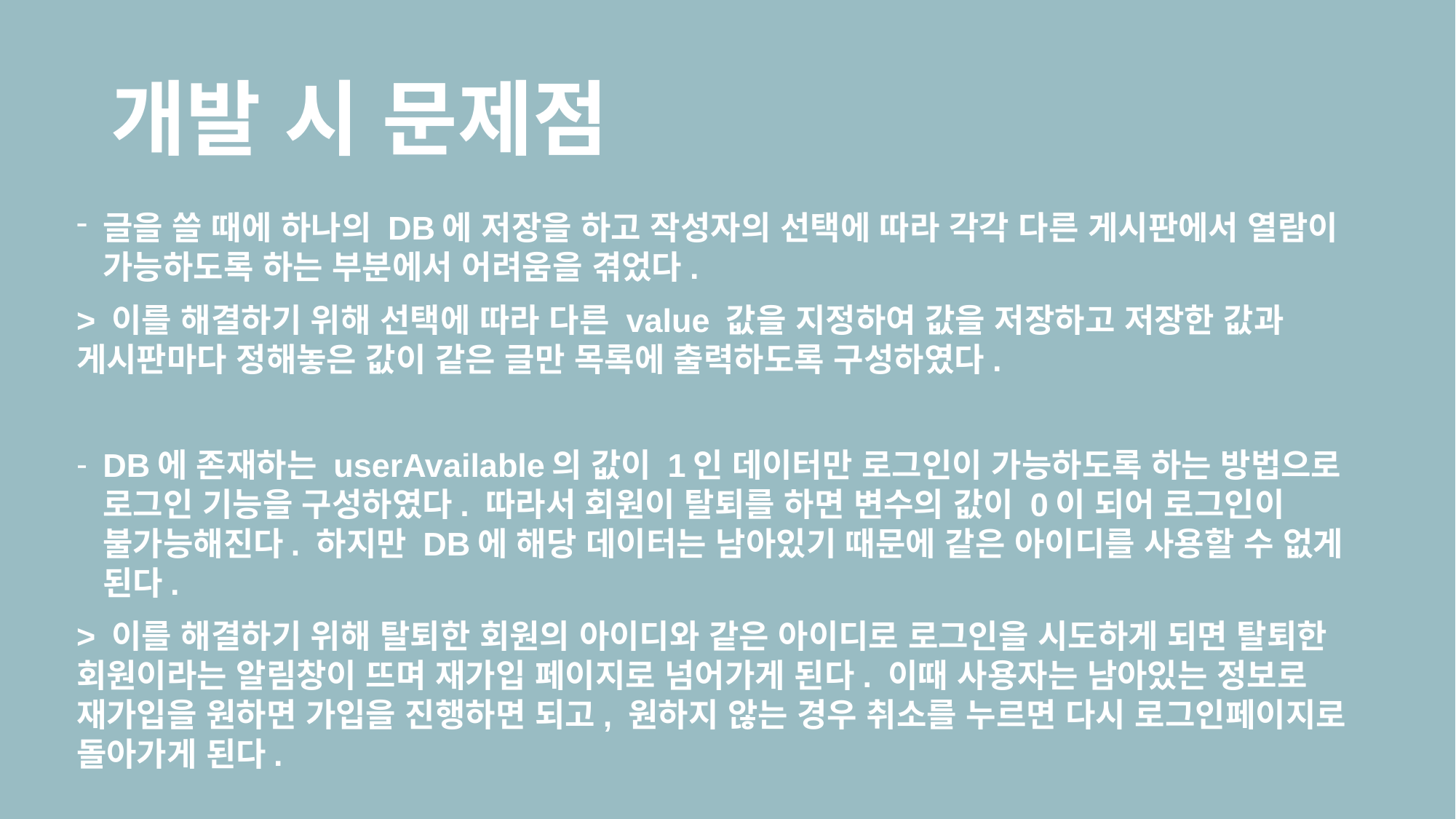

# 개발 시 문제점
글을 쓸 때에 하나의 DB에 저장을 하고 작성자의 선택에 따라 각각 다른 게시판에서 열람이 가능하도록 하는 부분에서 어려움을 겪었다.
> 이를 해결하기 위해 선택에 따라 다른 value 값을 지정하여 값을 저장하고 저장한 값과 게시판마다 정해놓은 값이 같은 글만 목록에 출력하도록 구성하였다.

DB에 존재하는 userAvailable의 값이 1인 데이터만 로그인이 가능하도록 하는 방법으로 로그인 기능을 구성하였다. 따라서 회원이 탈퇴를 하면 변수의 값이 0이 되어 로그인이 불가능해진다. 하지만 DB에 해당 데이터는 남아있기 때문에 같은 아이디를 사용할 수 없게 된다.
> 이를 해결하기 위해 탈퇴한 회원의 아이디와 같은 아이디로 로그인을 시도하게 되면 탈퇴한 회원이라는 알림창이 뜨며 재가입 페이지로 넘어가게 된다. 이때 사용자는 남아있는 정보로 재가입을 원하면 가입을 진행하면 되고, 원하지 않는 경우 취소를 누르면 다시 로그인페이지로 돌아가게 된다.